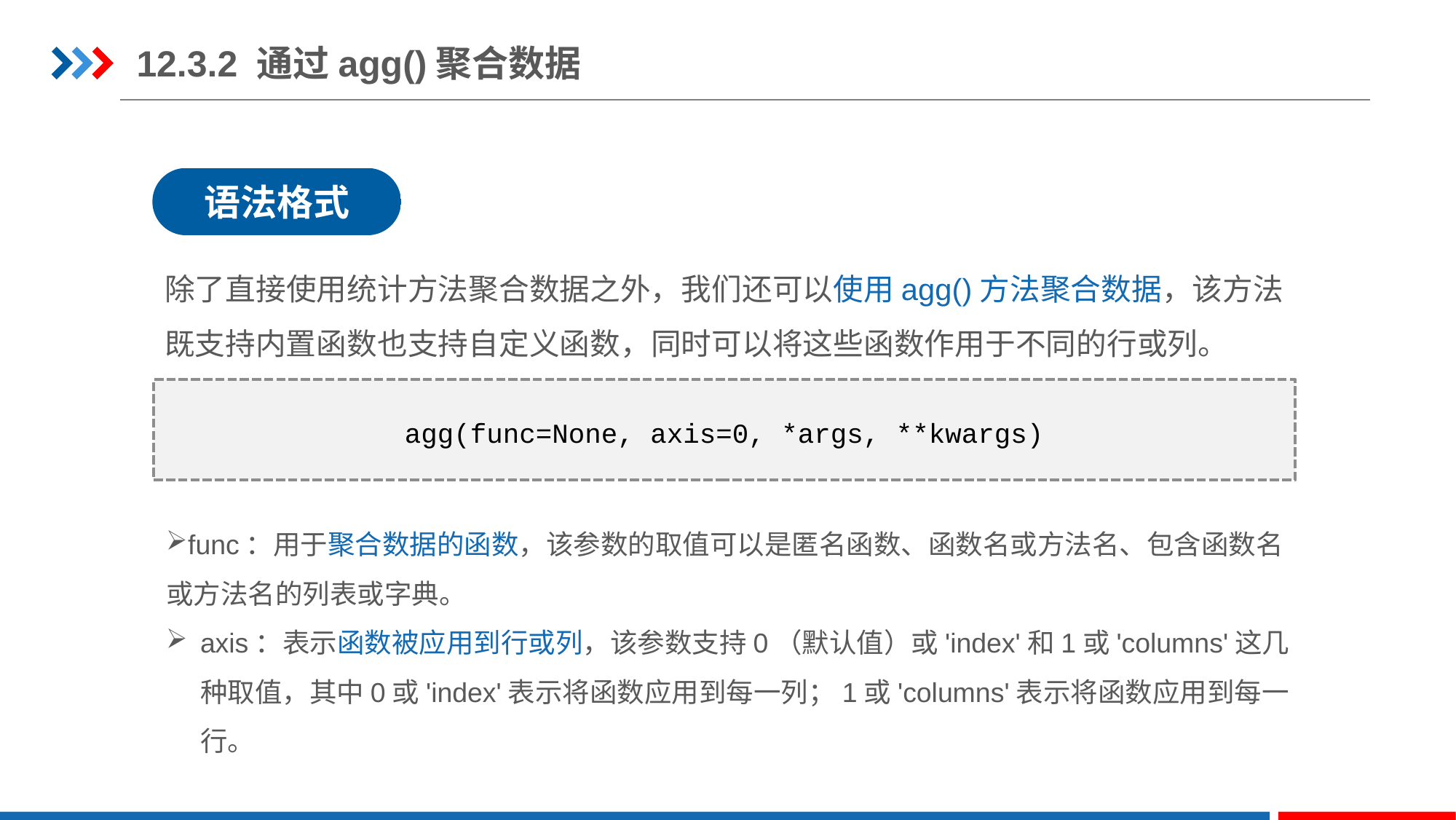

12.3.2 通过agg()聚合数据
语法格式
除了直接使用统计方法聚合数据之外，我们还可以使用agg()方法聚合数据，该方法既支持内置函数也支持自定义函数，同时可以将这些函数作用于不同的行或列。

agg(func=None, axis=0, *args, **kwargs)
func：用于聚合数据的函数，该参数的取值可以是匿名函数、函数名或方法名、包含函数名或方法名的列表或字典。
axis：表示函数被应用到行或列，该参数支持0（默认值）或'index'和1或'columns'这几种取值，其中0或'index'表示将函数应用到每一列；1或'columns'表示将函数应用到每一行。